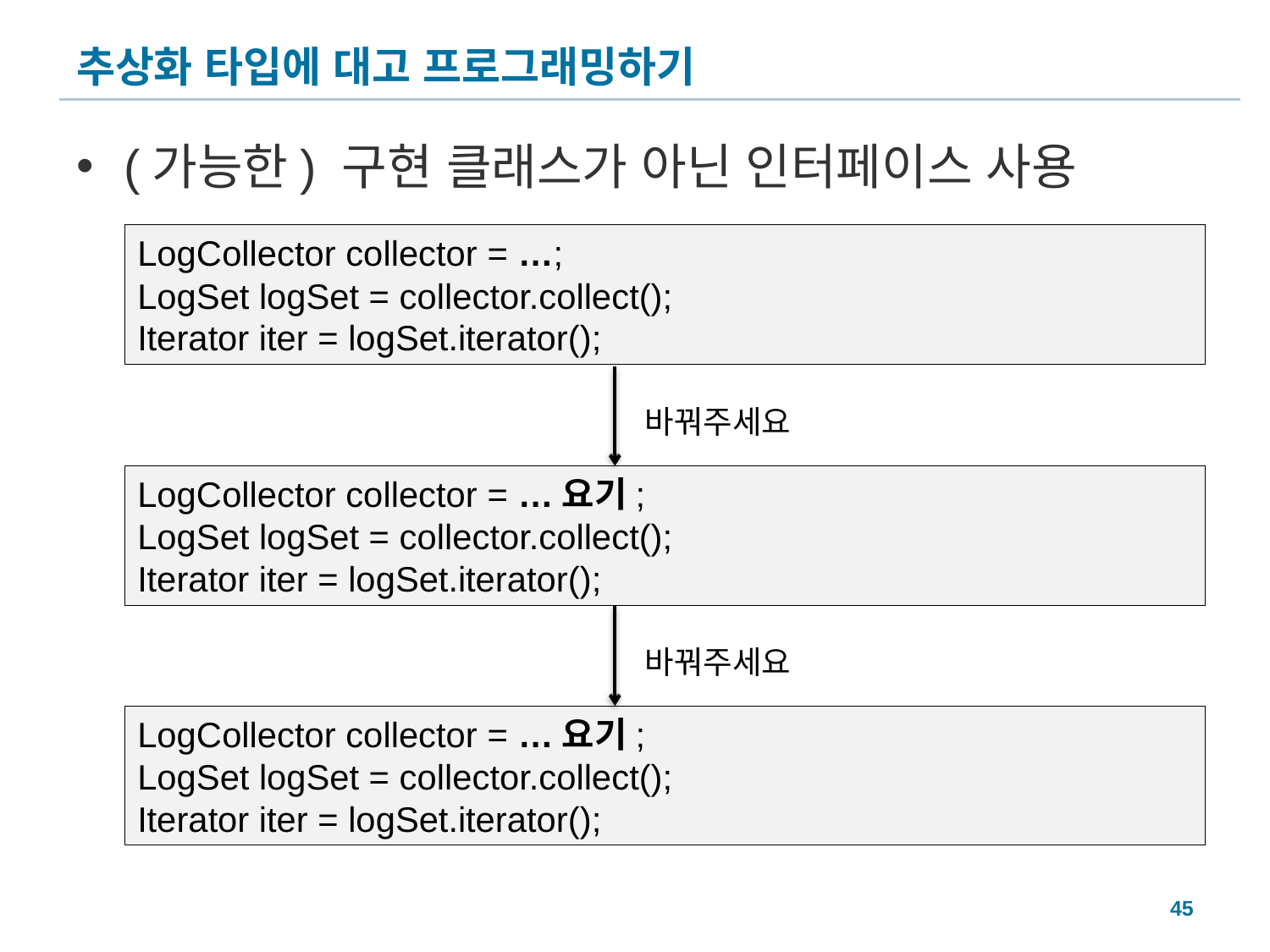

# 추상화 타입에 대고 프로그래밍하기
(가능한) 구현 클래스가 아닌 인터페이스 사용
LogCollector collector = …;
LogSet logSet = collector.collect();
Iterator iter = logSet.iterator();
바꿔주세요
LogCollector collector = …요기;
LogSet logSet = collector.collect();
Iterator iter = logSet.iterator();
바꿔주세요
LogCollector collector = …요기;
LogSet logSet = collector.collect();
Iterator iter = logSet.iterator();
45